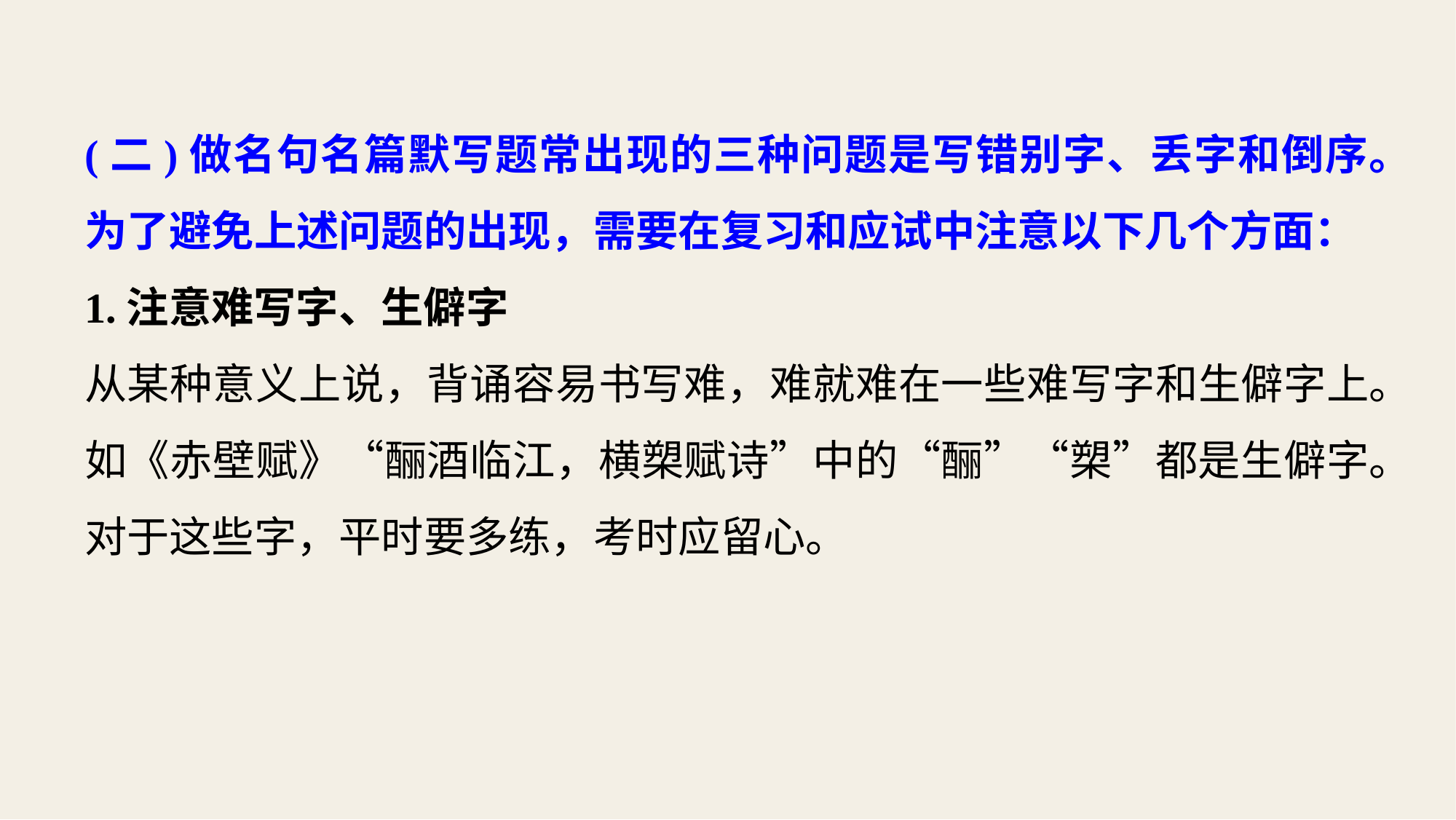

(二)做名句名篇默写题常出现的三种问题是写错别字、丢字和倒序。为了避免上述问题的出现，需要在复习和应试中注意以下几个方面：
1.注意难写字、生僻字
从某种意义上说，背诵容易书写难，难就难在一些难写字和生僻字上。如《赤壁赋》“酾酒临江，横槊赋诗”中的“酾”“槊”都是生僻字。对于这些字，平时要多练，考时应留心。